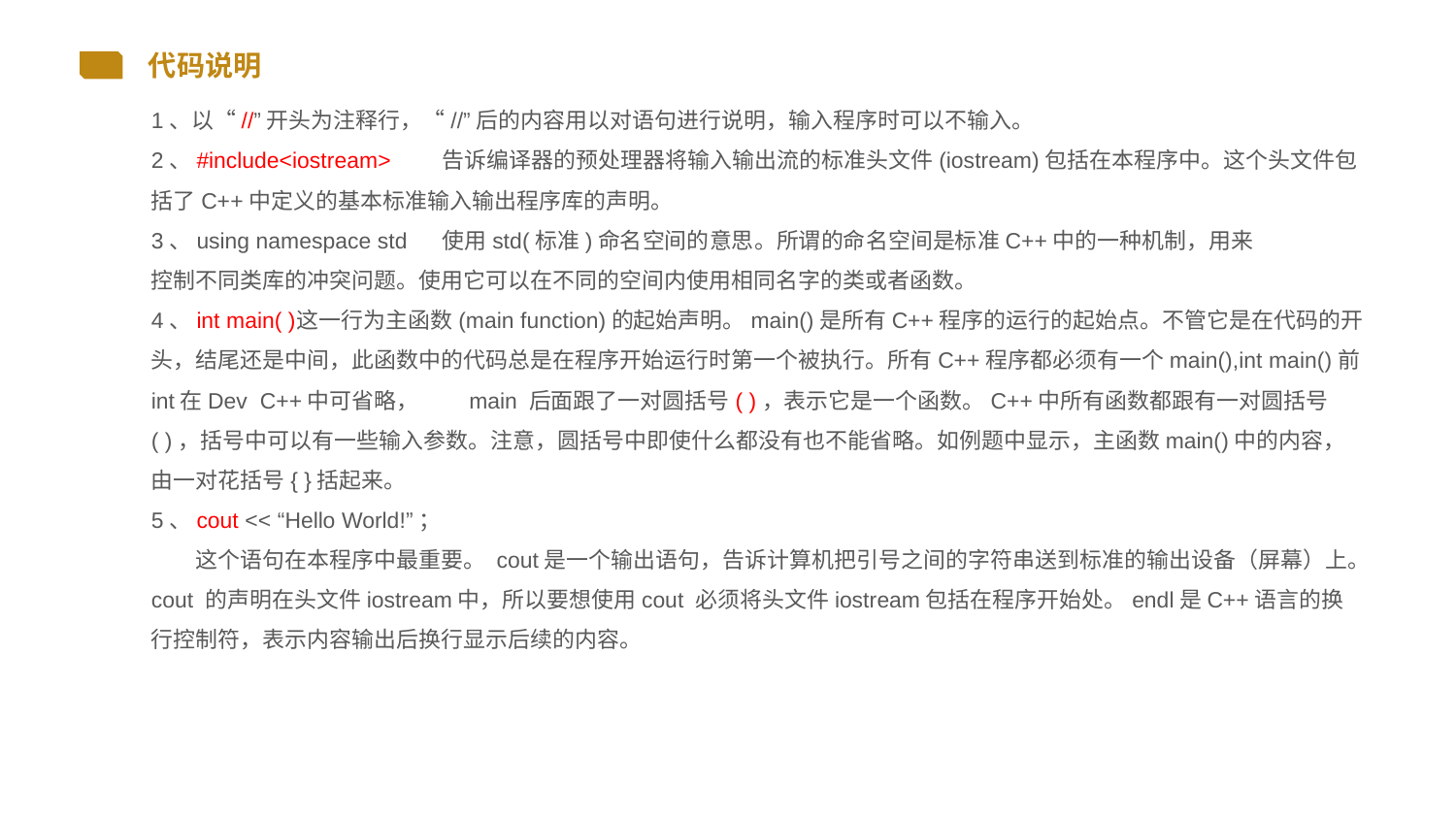

代码说明

1、以“//”开头为注释行，“//”后的内容用以对语句进行说明，输入程序时可以不输入。
2、#include<iostream>	告诉编译器的预处理器将输入输出流的标准头文件(iostream)包括在本程序中。这个头文件包括了C++中定义的基本标准输入输出程序库的声明。
3、using namespace std	使用std(标准)命名空间的意思。所谓的命名空间是标准C++中的一种机制，用来
控制不同类库的冲突问题。使用它可以在不同的空间内使用相同名字的类或者函数。
4、int main( )	这一行为主函数(main function)的起始声明。main()是所有C++程序的运行的起始点。不管它是在代码的开头，结尾还是中间，此函数中的代码总是在程序开始运行时第一个被执行。所有C++程序都必须有一个main(),int main()前int在Dev  C++中可省略，　　main 后面跟了一对圆括号( )，表示它是一个函数。C++中所有函数都跟有一对圆括号( )，括号中可以有一些输入参数。注意，圆括号中即使什么都没有也不能省略。如例题中显示，主函数main()中的内容，由一对花括号{ }括起来。
5、cout << “Hello World!”；
　　这个语句在本程序中最重要。 cout是一个输出语句，告诉计算机把引号之间的字符串送到标准的输出设备（屏幕）上。cout 的声明在头文件iostream中，所以要想使用cout 必须将头文件iostream包括在程序开始处。endl是C++语言的换行控制符，表示内容输出后换行显示后续的内容。

### Chart

| Category |
|---|